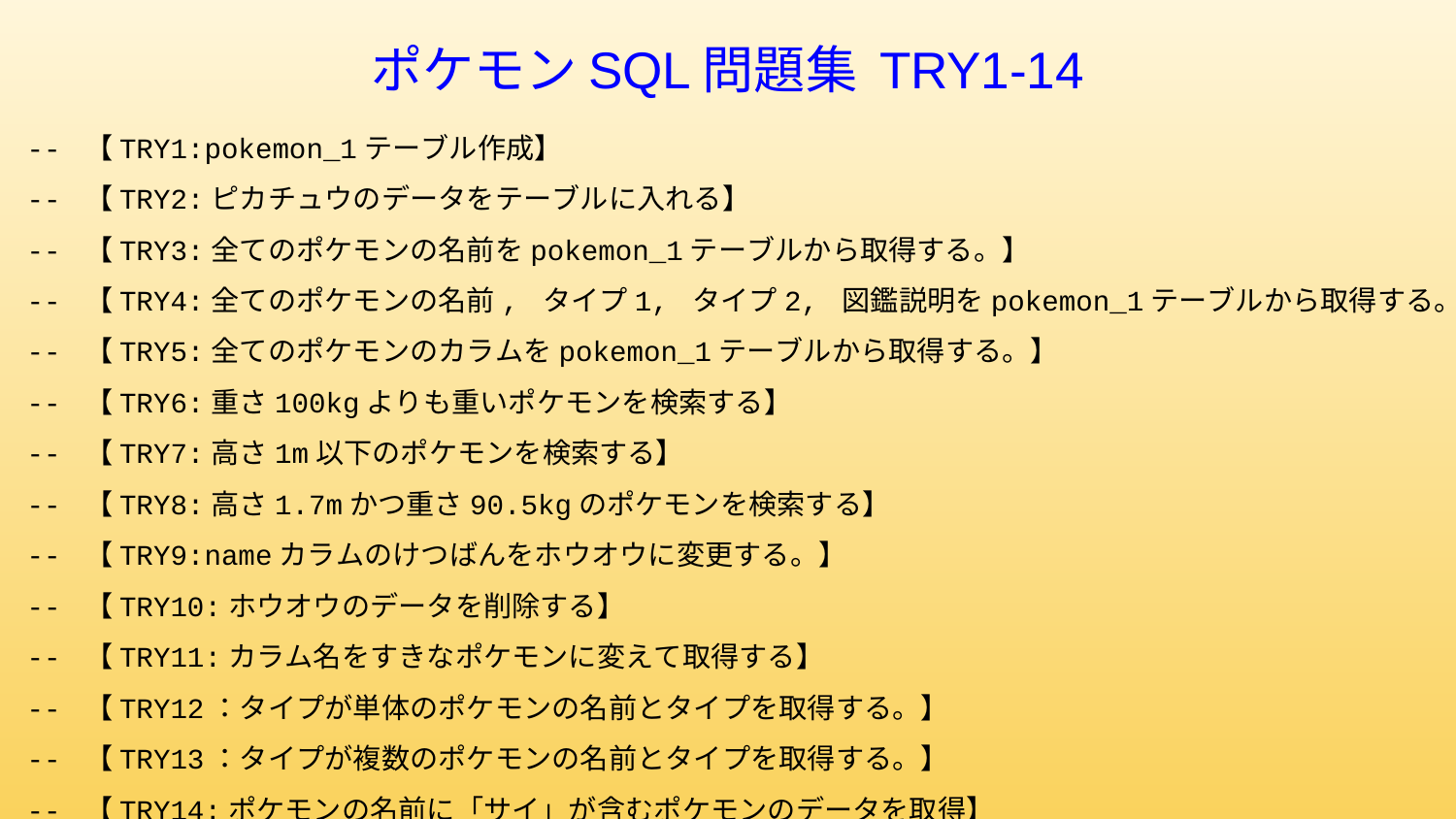

# ポケモンSQL問題集 TRY1-14
-- 【TRY1:pokemon_1テーブル作成】
-- 【TRY2:ピカチュウのデータをテーブルに入れる】
-- 【TRY3:全てのポケモンの名前をpokemon_1テーブルから取得する。】
-- 【TRY4:全てのポケモンの名前, タイプ1, タイプ2, 図鑑説明をpokemon_1テーブルから取得する。】
-- 【TRY5:全てのポケモンのカラムをpokemon_1テーブルから取得する。】
-- 【TRY6:重さ100kgよりも重いポケモンを検索する】
-- 【TRY7:高さ1m以下のポケモンを検索する】
-- 【TRY8:高さ1.7mかつ重さ90.5kgのポケモンを検索する】
-- 【TRY9:nameカラムのけつばんをホウオウに変更する。】
-- 【TRY10:ホウオウのデータを削除する】
-- 【TRY11:カラム名をすきなポケモンに変えて取得する】
-- 【TRY12：タイプが単体のポケモンの名前とタイプを取得する。】
-- 【TRY13：タイプが複数のポケモンの名前とタイプを取得する。】
-- 【TRY14:ポケモンの名前に「サイ」が含むポケモンのデータを取得】